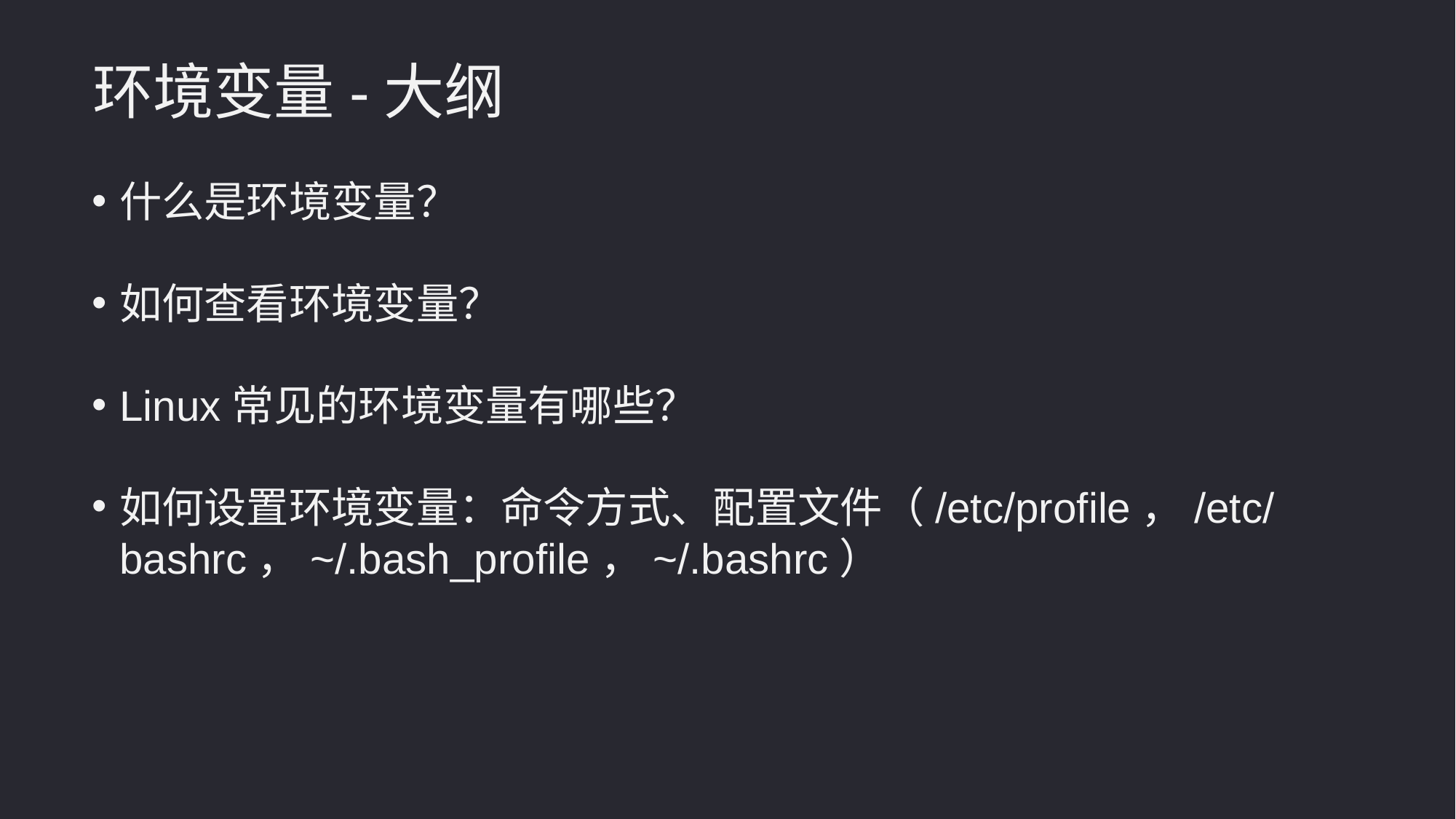

环境变量-大纲
什么是环境变量？

如何查看环境变量？

Linux常见的环境变量有哪些？

如何设置环境变量：命令方式、配置文件（/etc/profile，/etc/bashrc，~/.bash_profile，~/.bashrc）